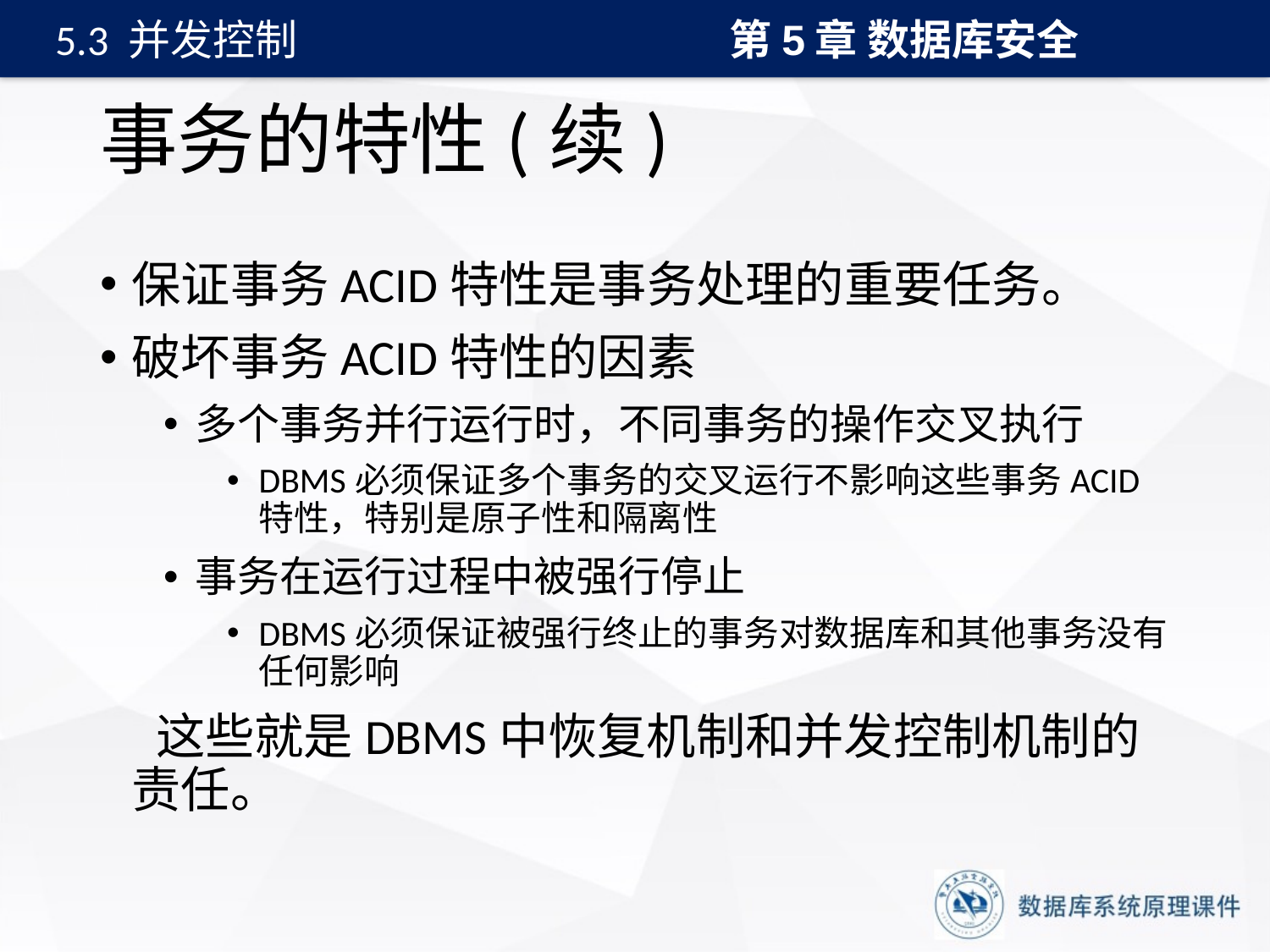

第5章 数据库安全
5.3 并发控制
# 事务的特性(续)
保证事务ACID特性是事务处理的重要任务。
破坏事务ACID特性的因素
多个事务并行运行时，不同事务的操作交叉执行
DBMS必须保证多个事务的交叉运行不影响这些事务ACID特性，特别是原子性和隔离性
事务在运行过程中被强行停止
DBMS必须保证被强行终止的事务对数据库和其他事务没有任何影响
    这些就是DBMS中恢复机制和并发控制机制的责任。